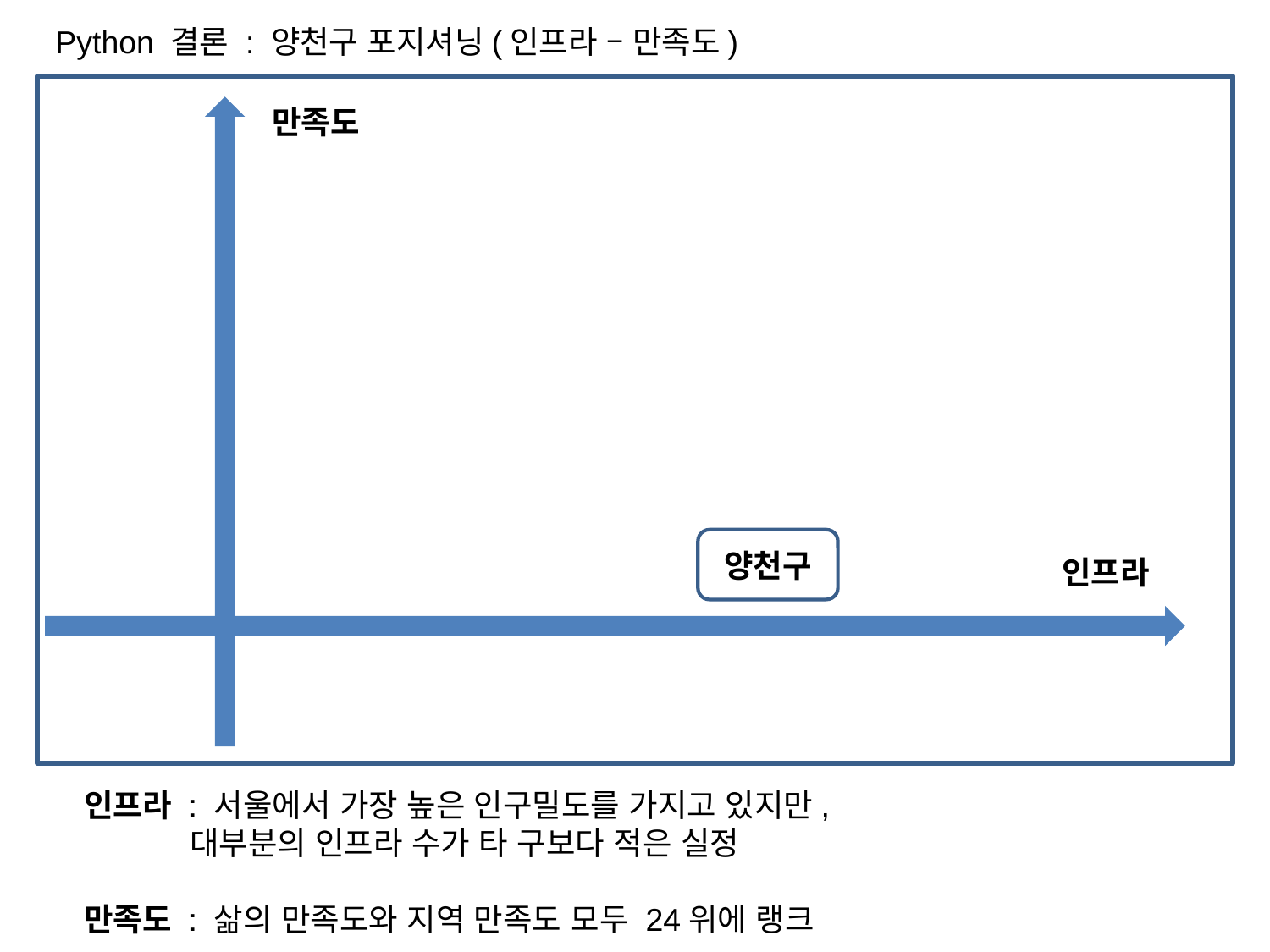

Python 결론 : 양천구 포지셔닝(인프라 – 만족도)

만족도
양천구
인프라
인프라 : 서울에서 가장 높은 인구밀도를 가지고 있지만,
           대부분의 인프라 수가 타 구보다 적은 실정

만족도 : 삶의 만족도와 지역 만족도 모두 24위에 랭크